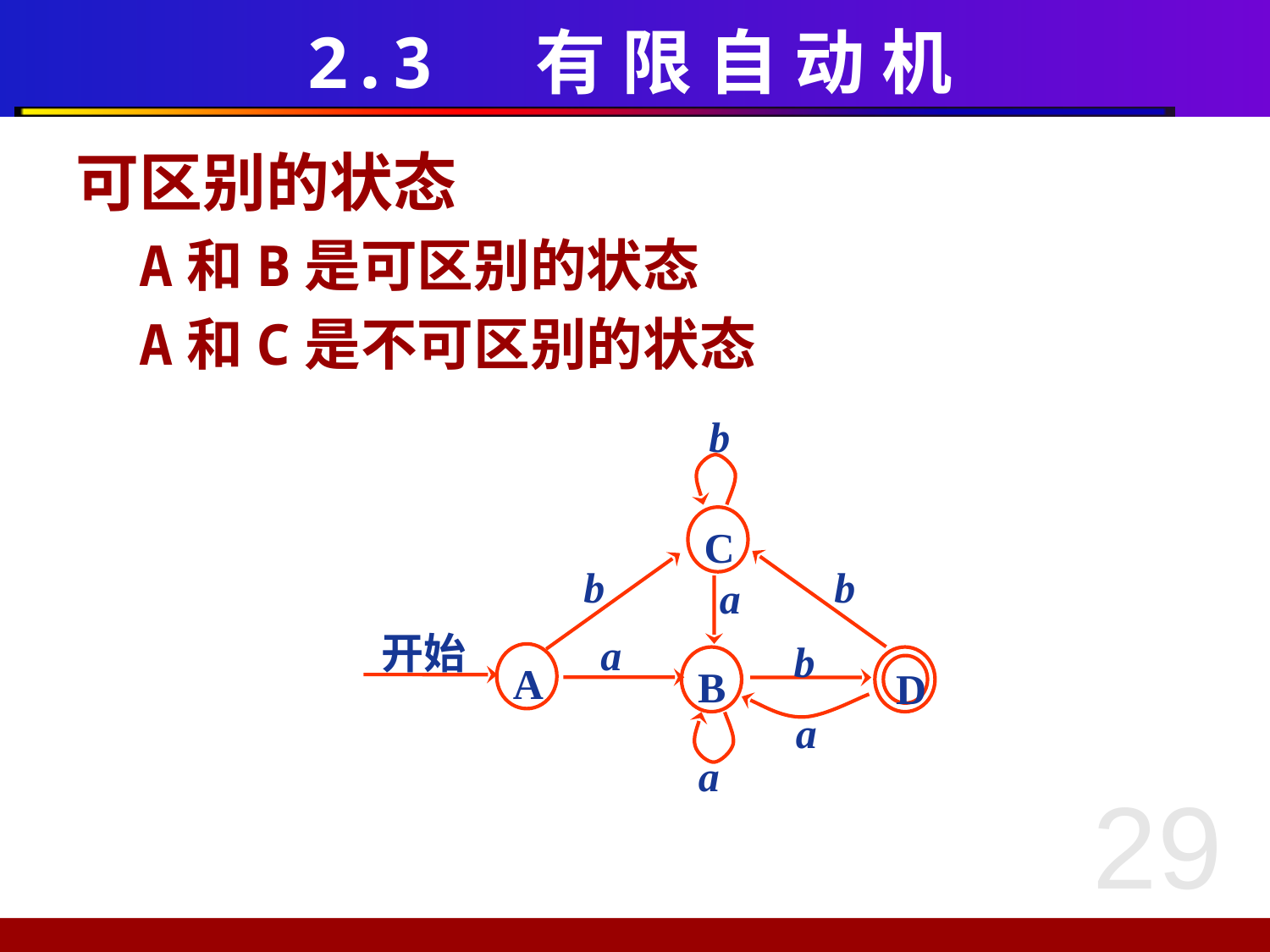

# 2.3  有 限 自 动 机
可区别的状态
A和B是可区别的状态
A和C是不可区别的状态
b

C

b
b
a

开始
a
b
A
B

D

a

a
29